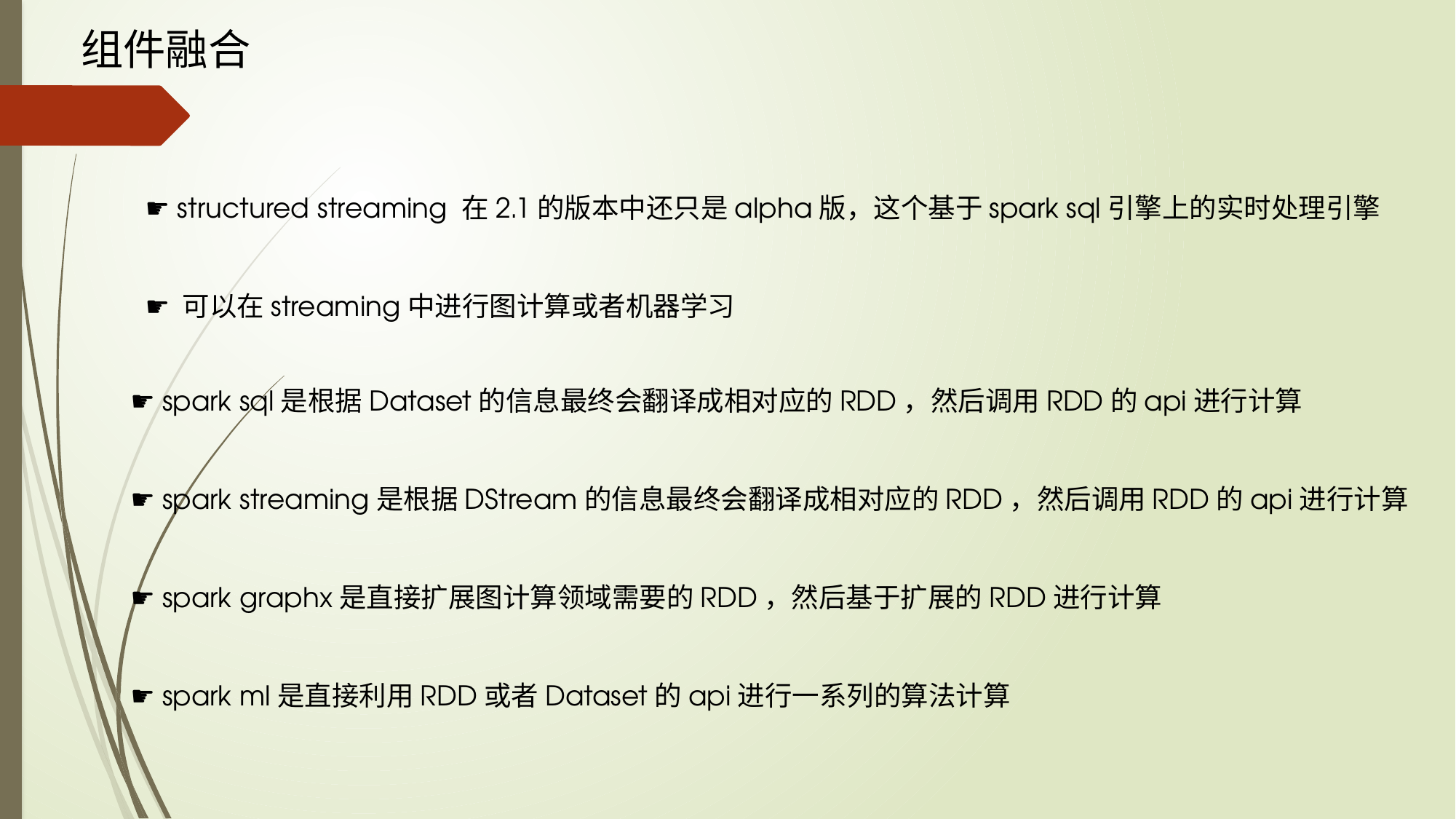

组件融合
☛ structured streaming 在2.1的版本中还只是alpha版，这个基于spark sql引擎上的实时处理引擎

☛ 可以在streaming中进行图计算或者机器学习

☛ spark sql是根据Dataset的信息最终会翻译成相对应的RDD，然后调用RDD的api进行计算

☛ spark streaming是根据DStream的信息最终会翻译成相对应的RDD，然后调用RDD的api进行计算

☛ spark graphx是直接扩展图计算领域需要的RDD，然后基于扩展的RDD进行计算

☛ spark ml是直接利用RDD或者Dataset的api进行一系列的算法计算